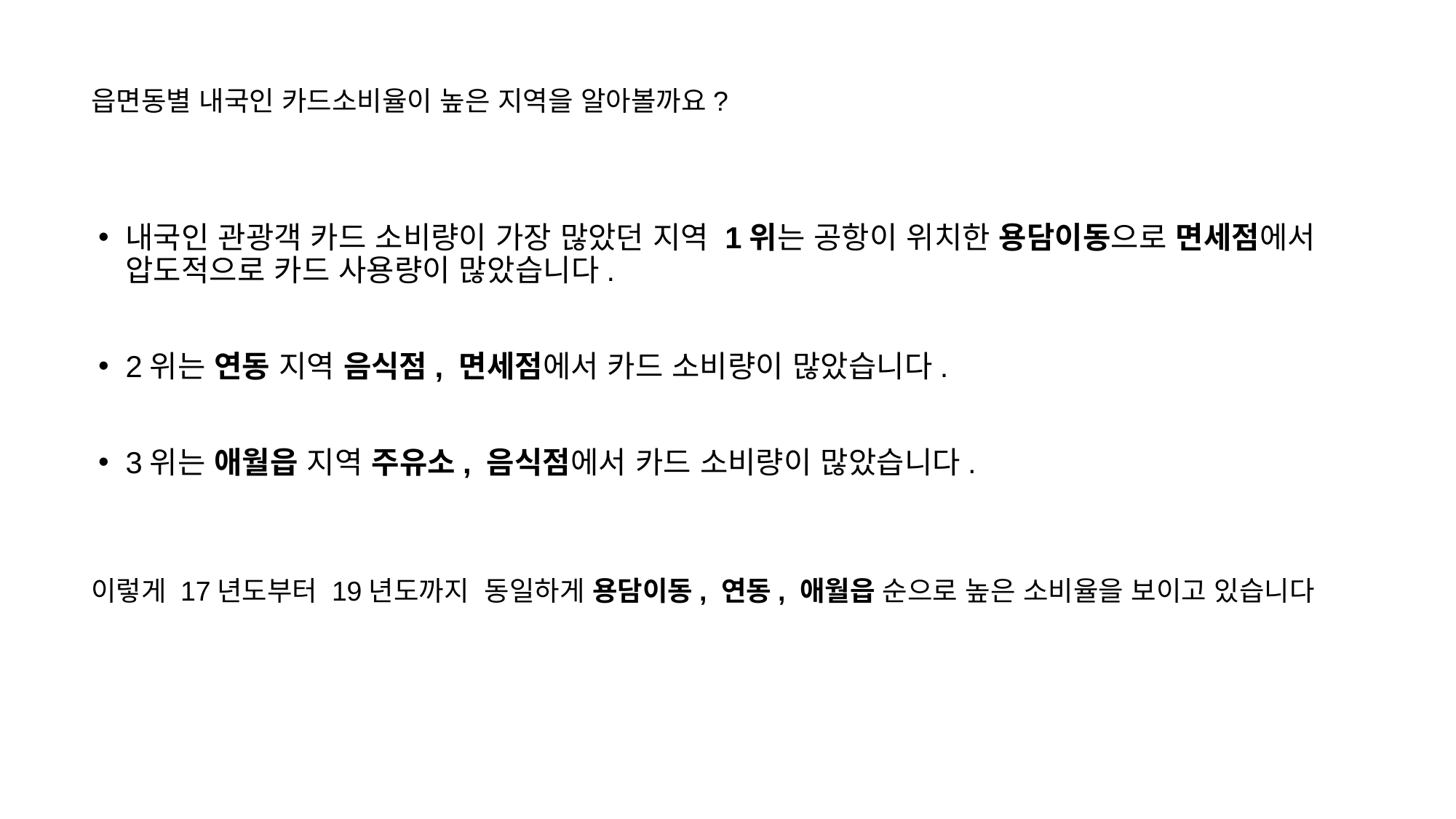

읍면동별 내국인 카드소비율이 높은 지역을 알아볼까요?
내국인 관광객 카드 소비량이 가장 많았던 지역 1위는 공항이 위치한 용담이동으로 면세점에서 압도적으로 카드 사용량이 많았습니다.

2위는 연동 지역 음식점, 면세점에서 카드 소비량이 많았습니다.

3위는 애월읍 지역 주유소, 음식점에서 카드 소비량이 많았습니다.
이렇게 17년도부터 19년도까지  동일하게 용담이동, 연동, 애월읍 순으로 높은 소비율을 보이고 있습니다